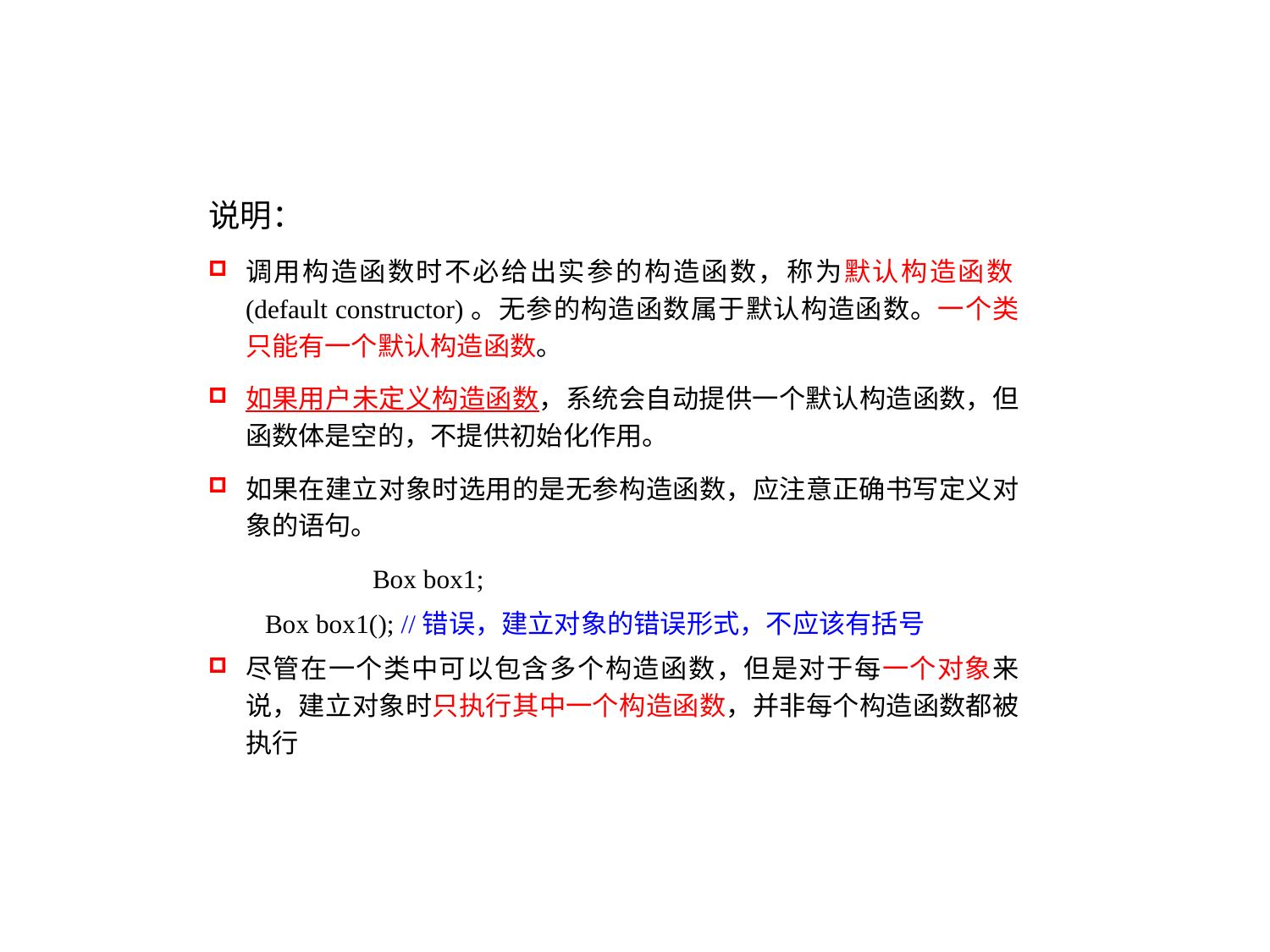

说明：
调用构造函数时不必给出实参的构造函数，称为默认构造函数(default constructor)。无参的构造函数属于默认构造函数。一个类只能有一个默认构造函数。
如果用户未定义构造函数，系统会自动提供一个默认构造函数，但函数体是空的，不提供初始化作用。
如果在建立对象时选用的是无参构造函数，应注意正确书写定义对象的语句。
		Box box1;
	   Box box1(); //错误，建立对象的错误形式，不应该有括号
尽管在一个类中可以包含多个构造函数，但是对于每一个对象来说，建立对象时只执行其中一个构造函数，并非每个构造函数都被执行